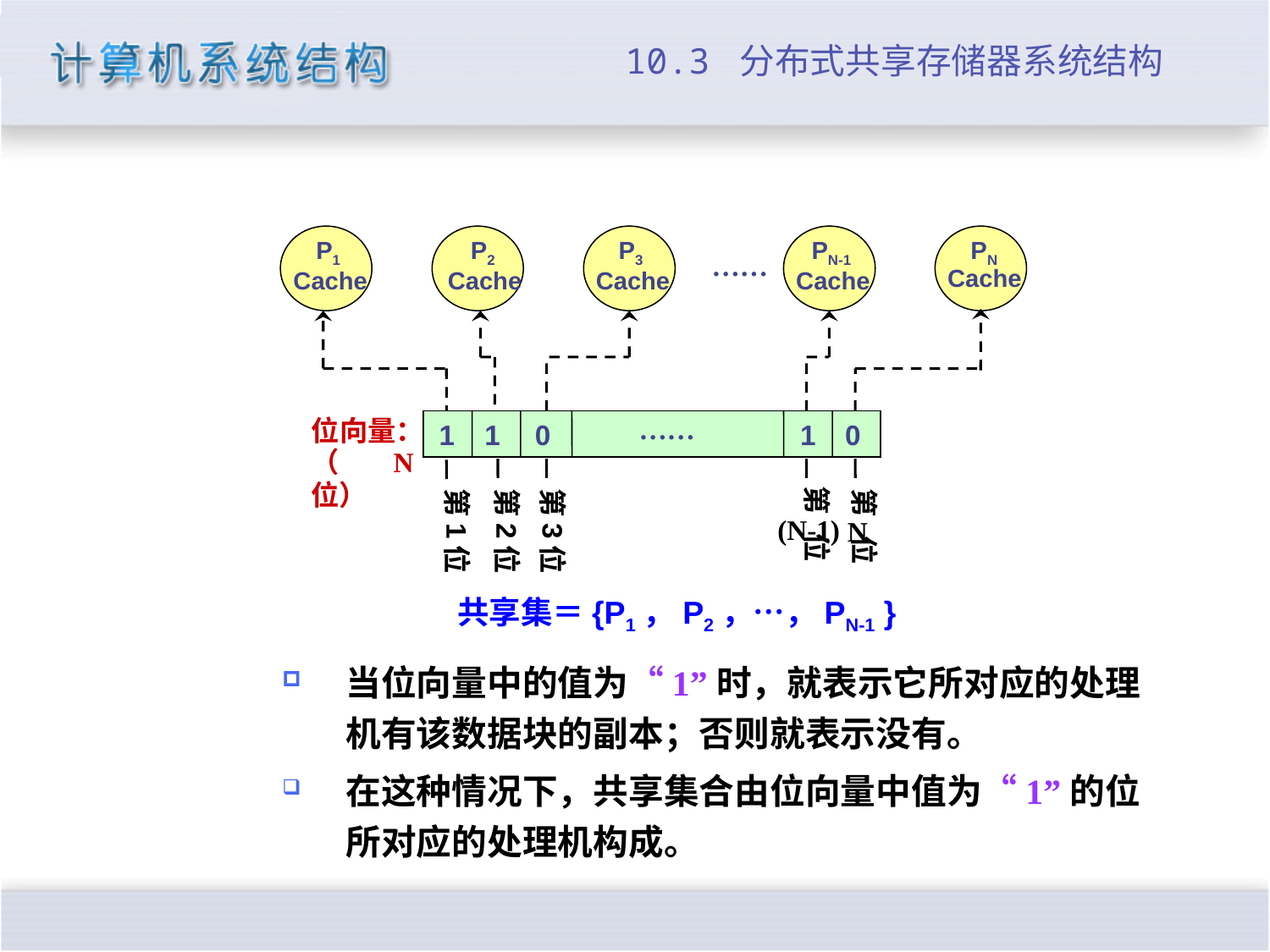

# 10.3 分布式共享存储器系统结构

P1
P2
P3
PN-1
PN
……
Cache
Cache
Cache
Cache
Cache

……
位向量：
1
1
0
1
0

（N位）

第   位
第1位
第2位
第3位
第   位
(N-1)
N
共享集＝{P1，P2，…，PN-1 }
当位向量中的值为“1”时，就表示它所对应的处理机有该数据块的副本；否则就表示没有。
在这种情况下，共享集合由位向量中值为“1”的位所对应的处理机构成。